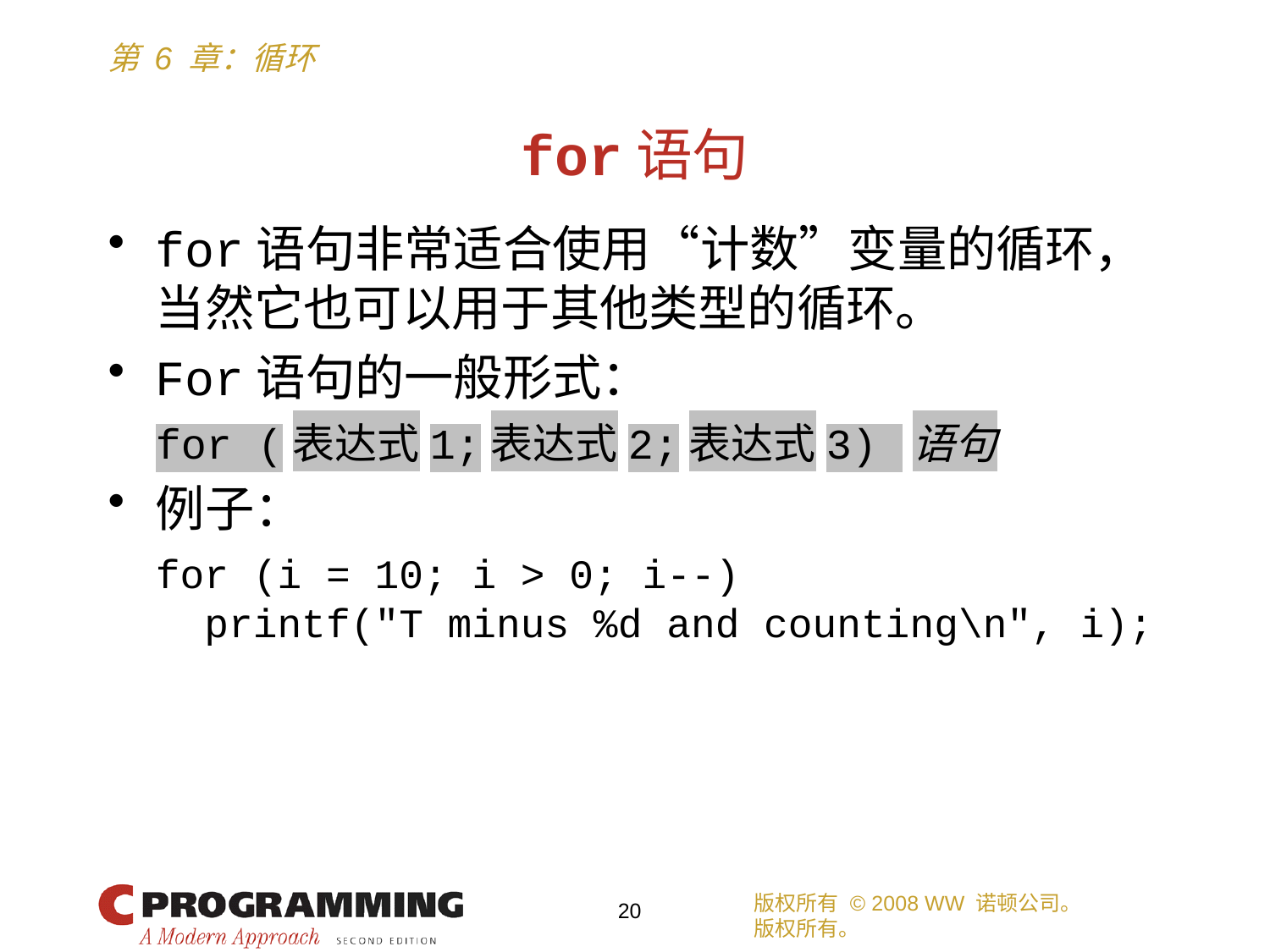

# for语句
for语句非常适合使用“计数”变量的循环，当然它也可以用于其他类型的循环。
For语句的一般形式：
	for (表达式1;表达式2;表达式3) 语句
例子：
	for (i = 10; i > 0; i--)
	  printf("T minus %d and counting\n", i);

版权所有 © 2008 WW 诺顿公司。
版权所有。
20